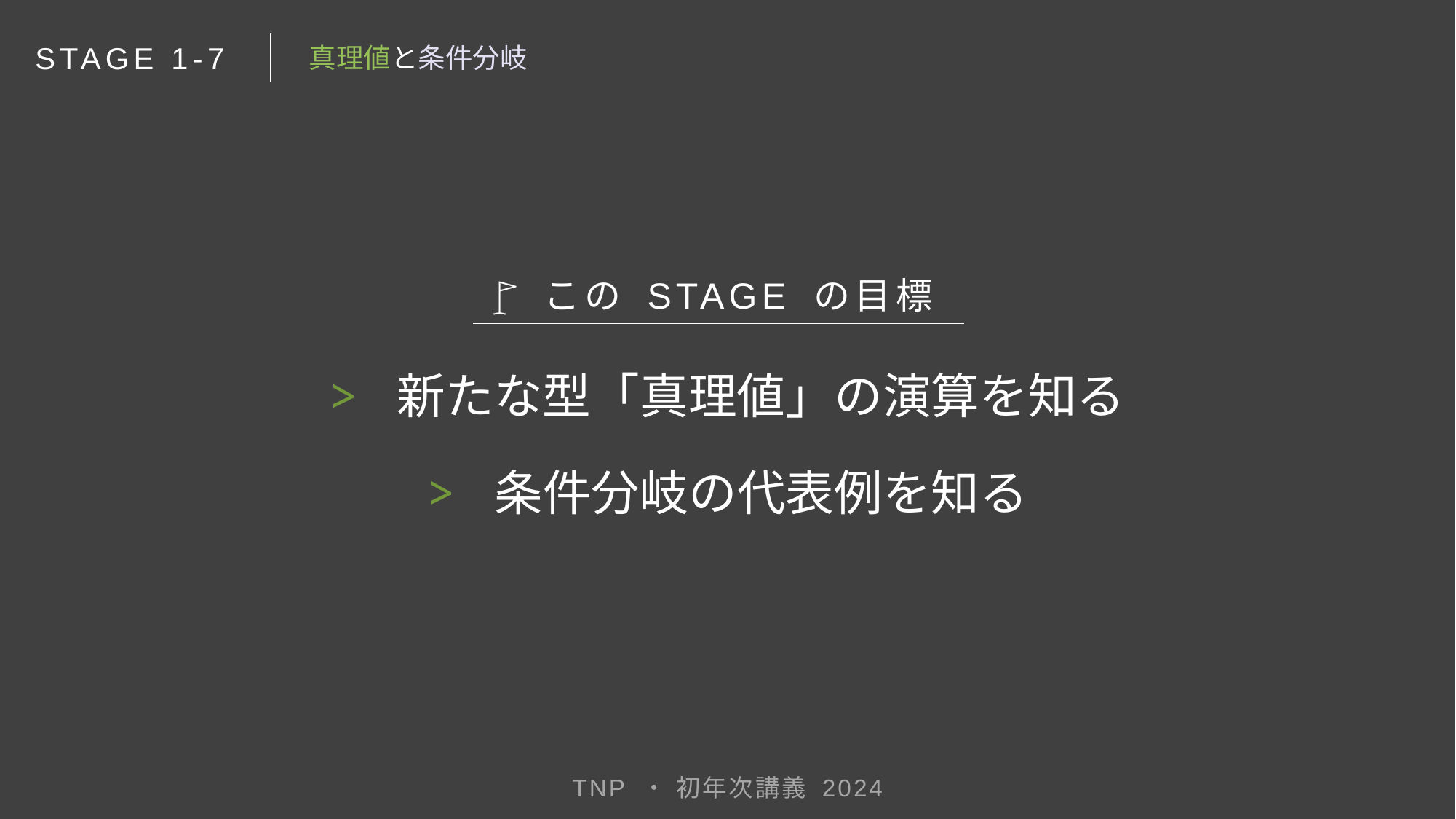

STAGE 1-7
真理値と条件分岐
🚩 この STAGE の目標
>  新たな型「真理値」の演算を知る
>  条件分岐の代表例を知る